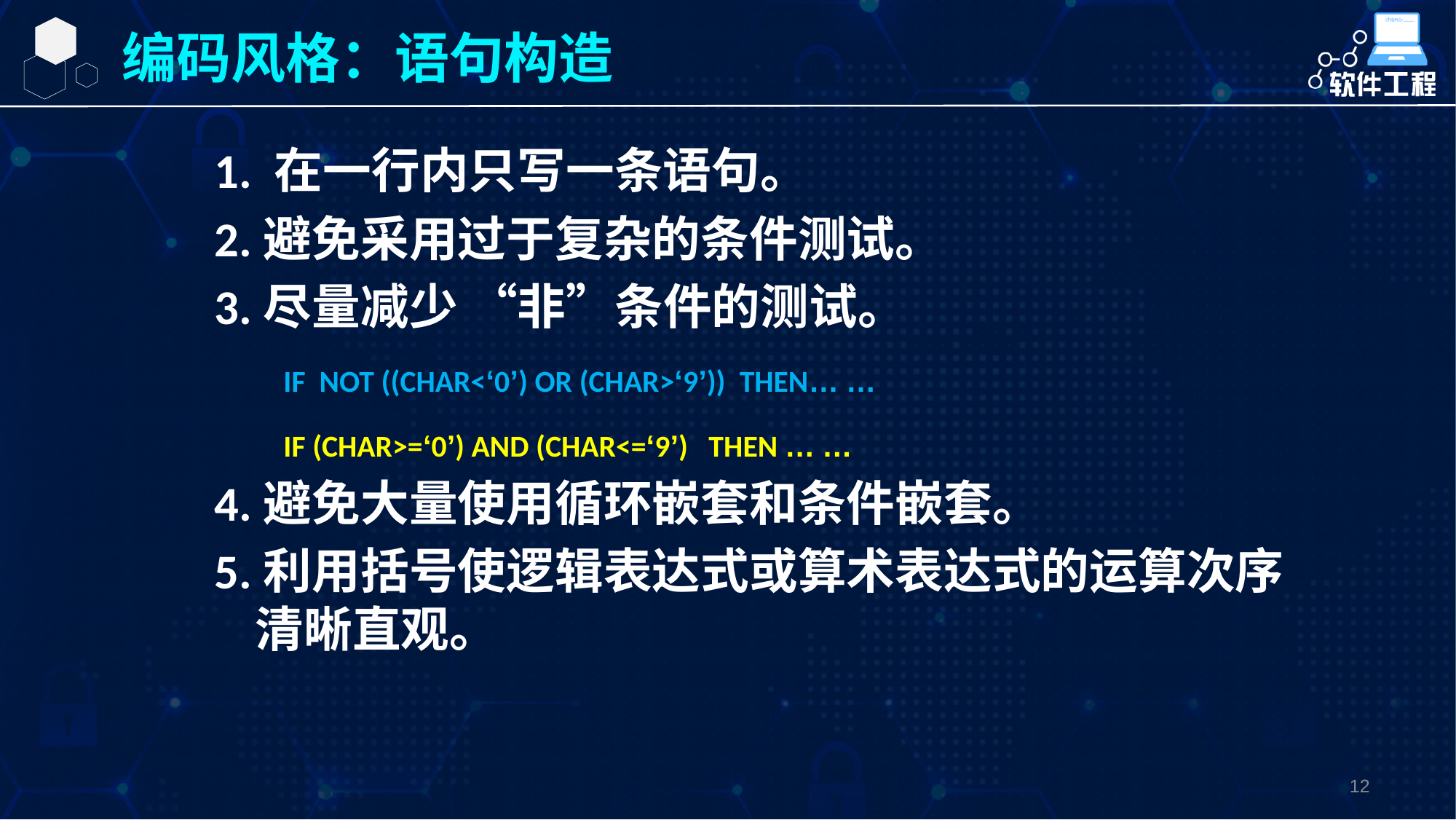

编码风格：语句构造
1. 在一行内只写一条语句。
2.避免采用过于复杂的条件测试。
3.尽量减少 “非”条件的测试。
          IF  NOT ((CHAR<‘0’) OR (CHAR>‘9’))  THEN… …
          IF (CHAR>=‘0’) AND (CHAR<=‘9’)   THEN … …
4.避免大量使用循环嵌套和条件嵌套。
5.利用括号使逻辑表达式或算术表达式的运算次序清晰直观。
12